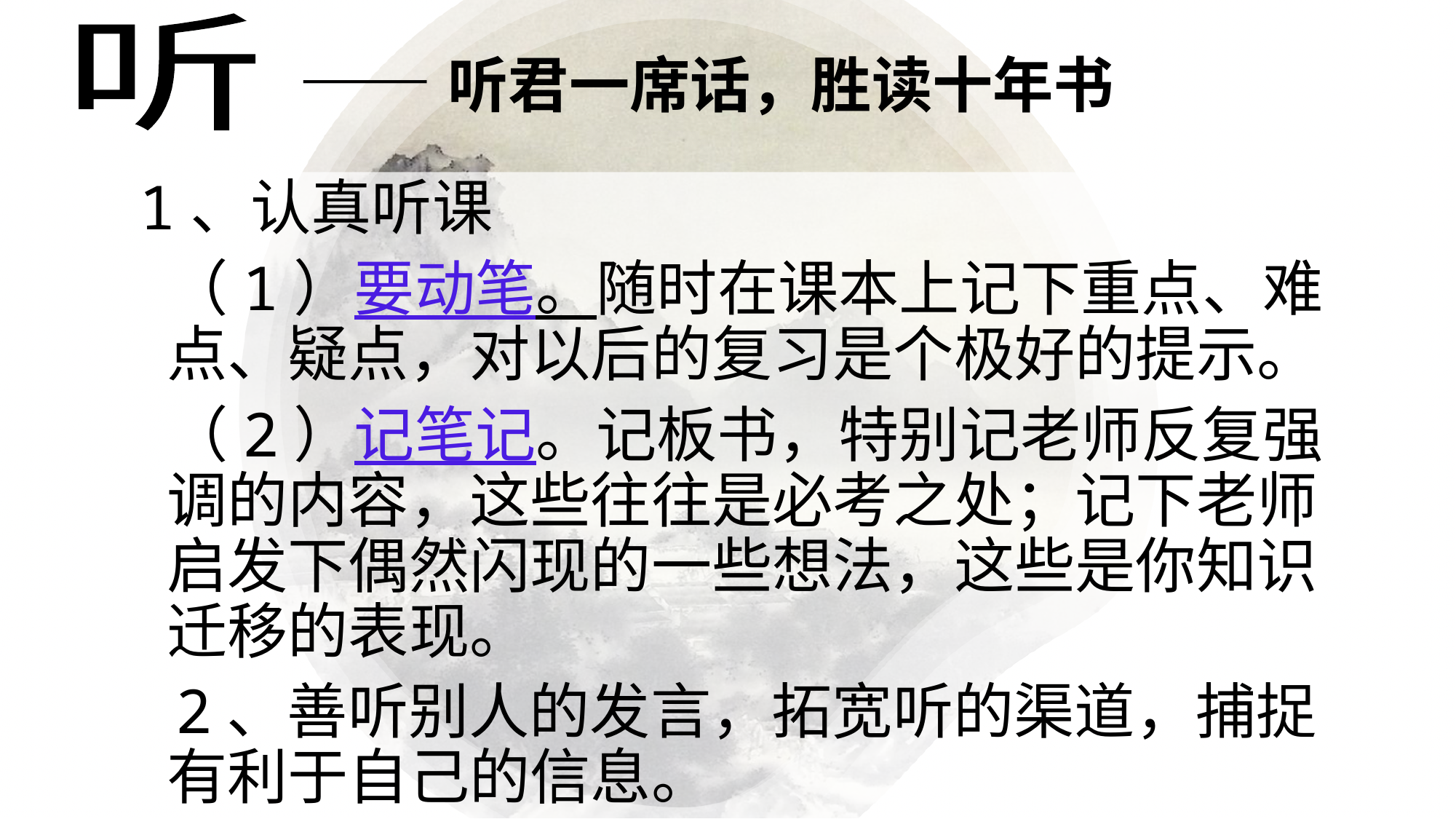

# ——听君一席话，胜读十年书
听
1、认真听课
 （1）要动笔。随时在课本上记下重点、难点、疑点，对以后的复习是个极好的提示。
 （2）记笔记。记板书，特别记老师反复强调的内容，这些往往是必考之处；记下老师启发下偶然闪现的一些想法，这些是你知识迁移的表现。
 2、善听别人的发言，拓宽听的渠道，捕捉有利于自己的信息。